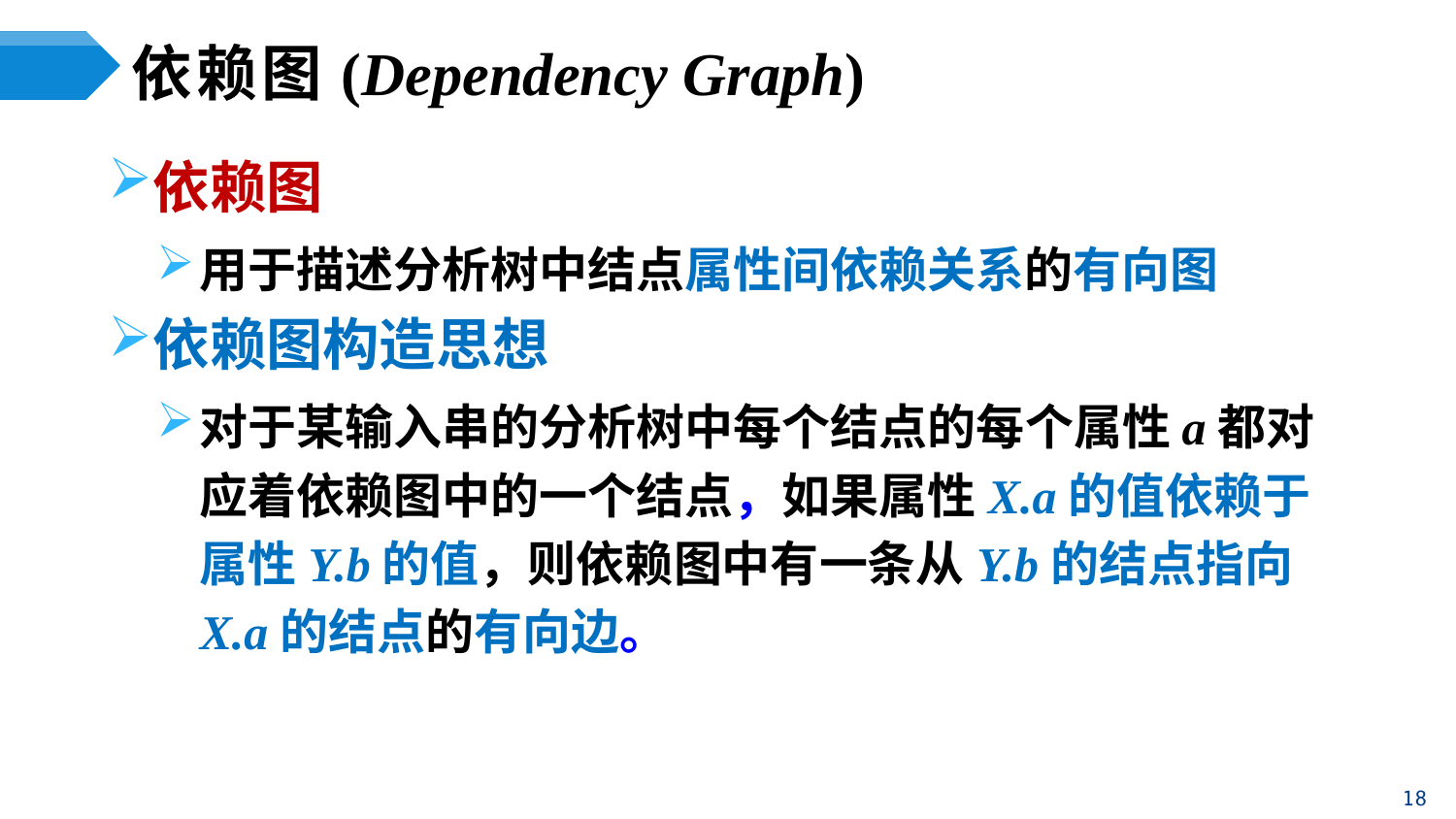

# 依赖图(Dependency Graph)
依赖图
用于描述分析树中结点属性间依赖关系的有向图
依赖图构造思想
对于某输入串的分析树中每个结点的每个属性a都对应着依赖图中的一个结点，如果属性X.a的值依赖于属性Y.b的值，则依赖图中有一条从Y.b的结点指向X.a的结点的有向边。
18